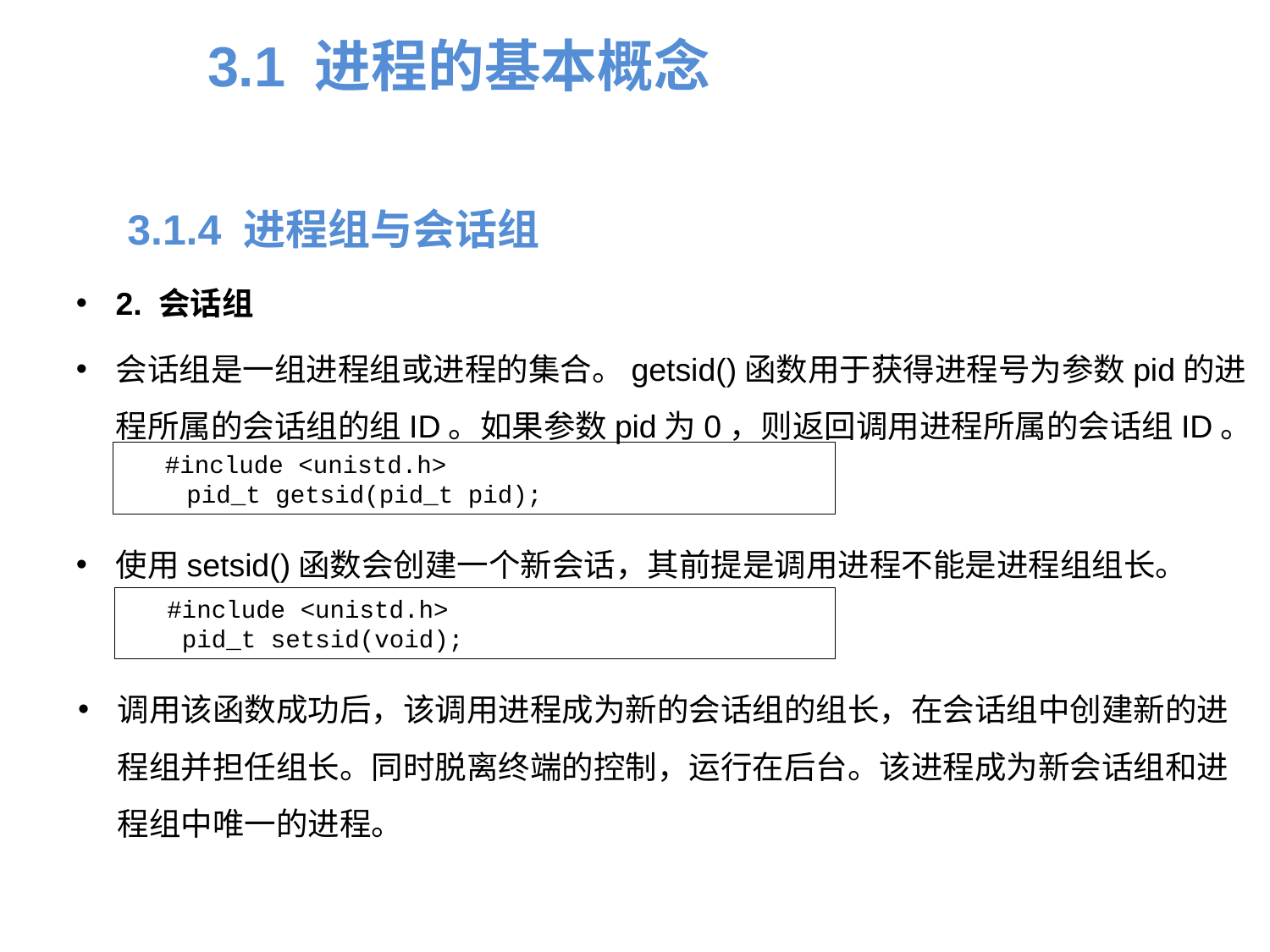

3.1 进程的基本概念
3.1.4 进程组与会话组
2. 会话组
会话组是一组进程组或进程的集合。getsid()函数用于获得进程号为参数pid的进程所属的会话组的组ID。如果参数pid为0，则返回调用进程所属的会话组ID。
#include <unistd.h>
  pid_t getsid(pid_t pid);
使用setsid()函数会创建一个新会话，其前提是调用进程不能是进程组组长。
#include <unistd.h>
 pid_t setsid(void);
调用该函数成功后，该调用进程成为新的会话组的组长，在会话组中创建新的进程组并担任组长。同时脱离终端的控制，运行在后台。该进程成为新会话组和进程组中唯一的进程。